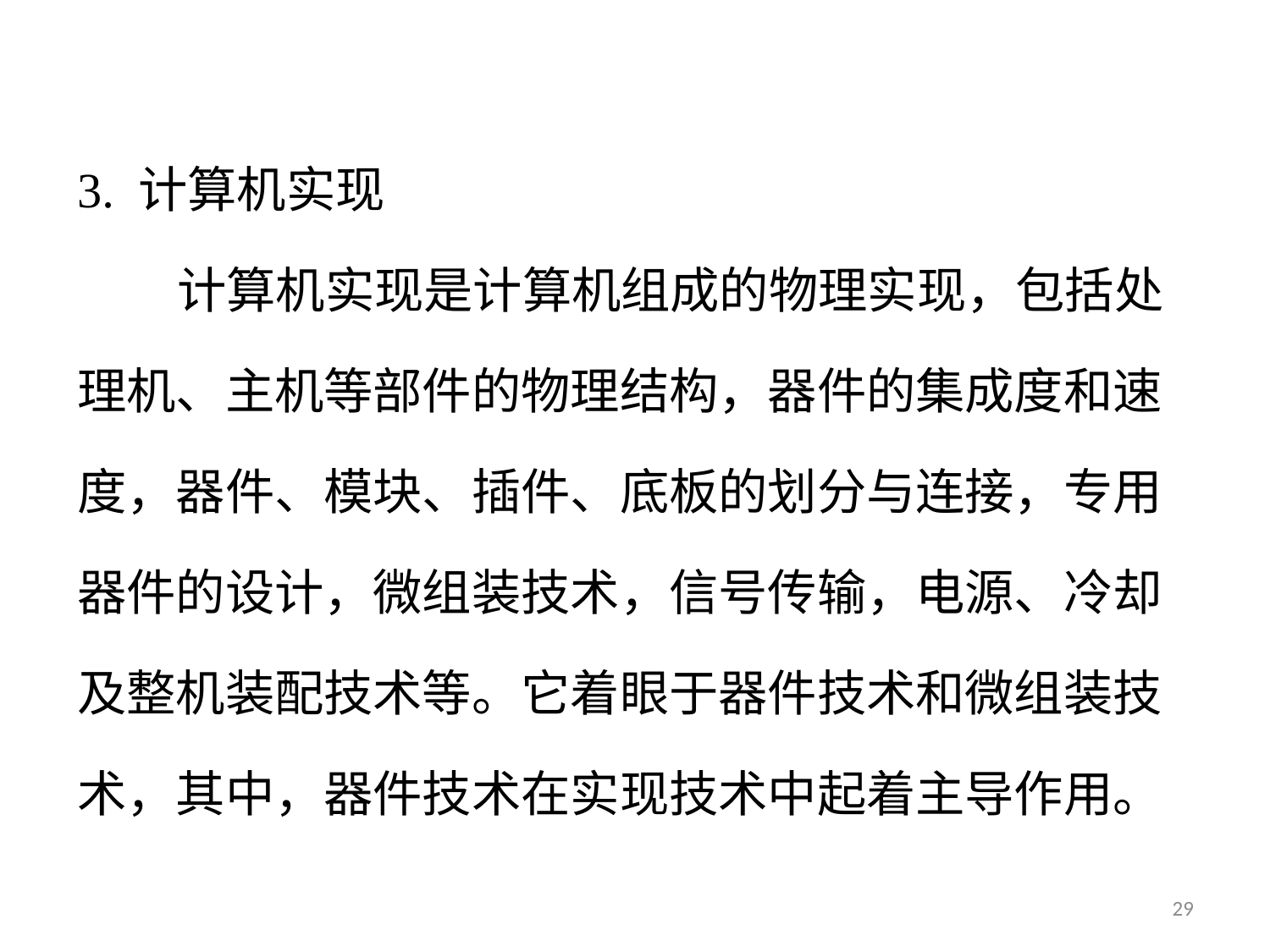

3. 计算机实现
        计算机实现是计算机组成的物理实现，包括处理机、主机等部件的物理结构，器件的集成度和速度，器件、模块、插件、底板的划分与连接，专用器件的设计，微组装技术，信号传输，电源、冷却及整机装配技术等。它着眼于器件技术和微组装技术，其中，器件技术在实现技术中起着主导作用。
29